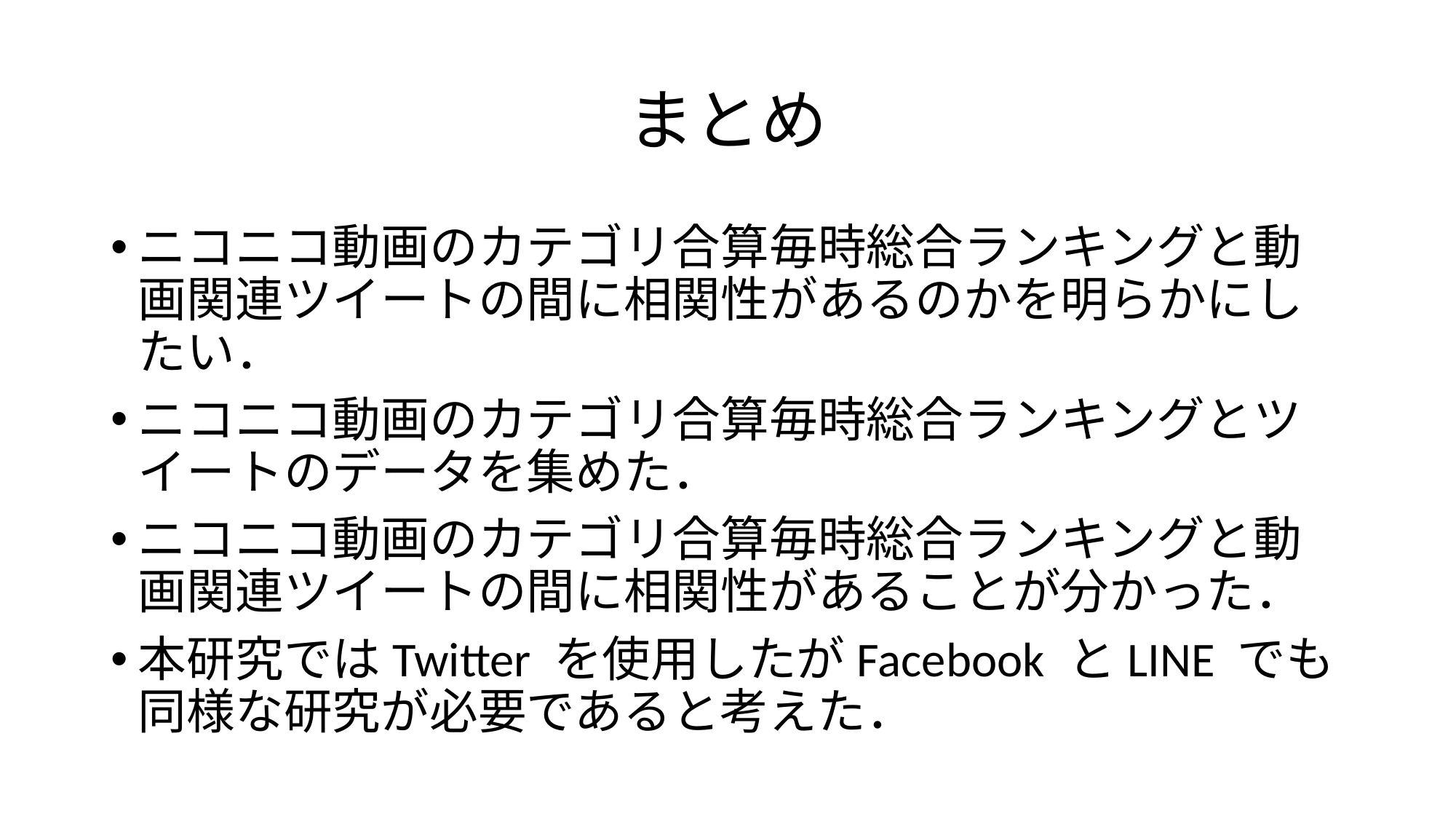

# まとめ
ニコニコ動画のカテゴリ合算毎時総合ランキングと動画関連ツイートの間に相関性があるのかを明らかにしたい．
ニコニコ動画のカテゴリ合算毎時総合ランキングとツイートのデータを集めた．
ニコニコ動画のカテゴリ合算毎時総合ランキングと動画関連ツイートの間に相関性があることが分かった．
本研究ではTwitter を使用したがFacebook とLINE でも同様な研究が必要であると考えた．